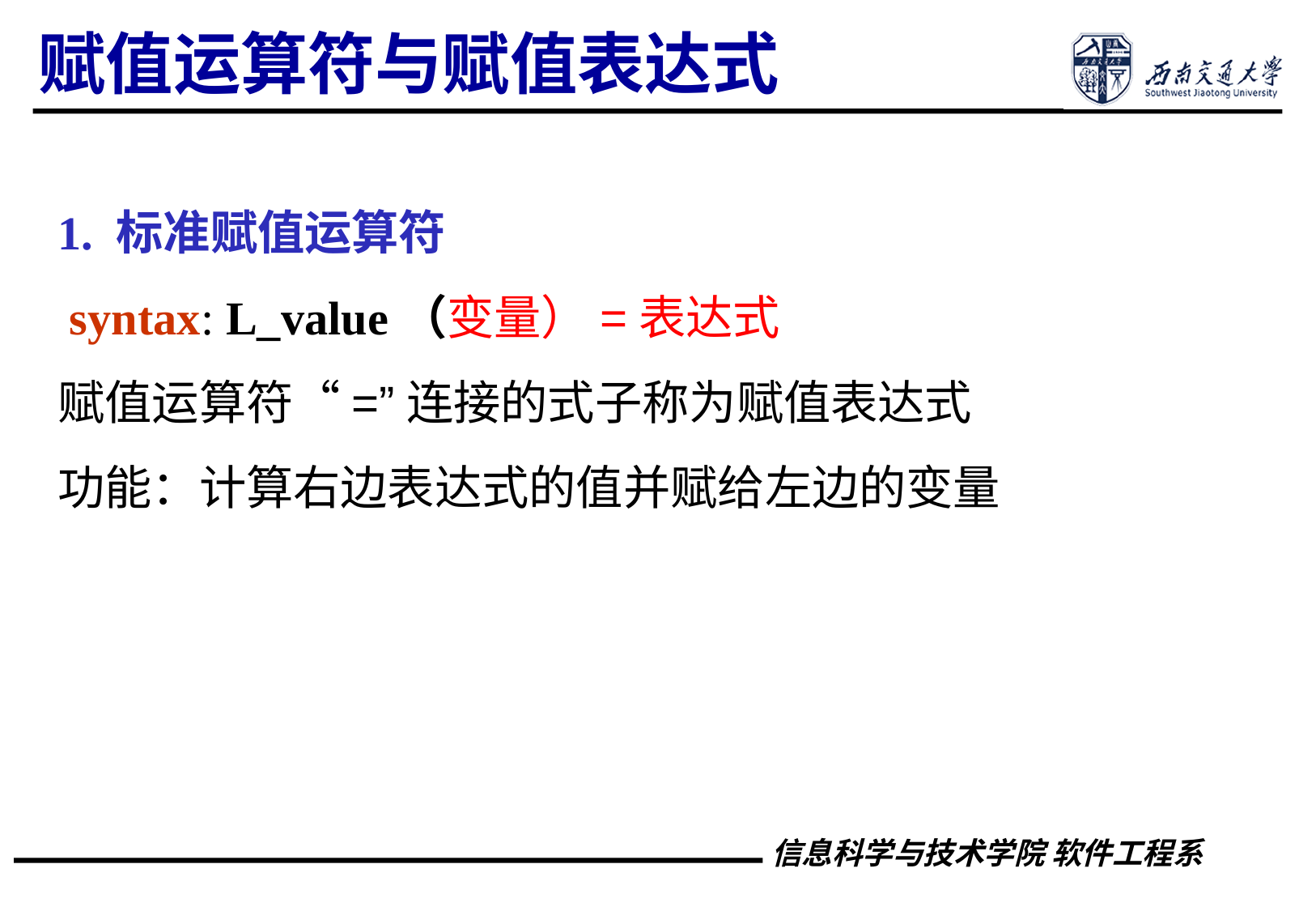

赋值运算符与赋值表达式
1. 标准赋值运算符
 syntax: L_value（变量）=表达式
赋值运算符“=”连接的式子称为赋值表达式
功能：计算右边表达式的值并赋给左边的变量